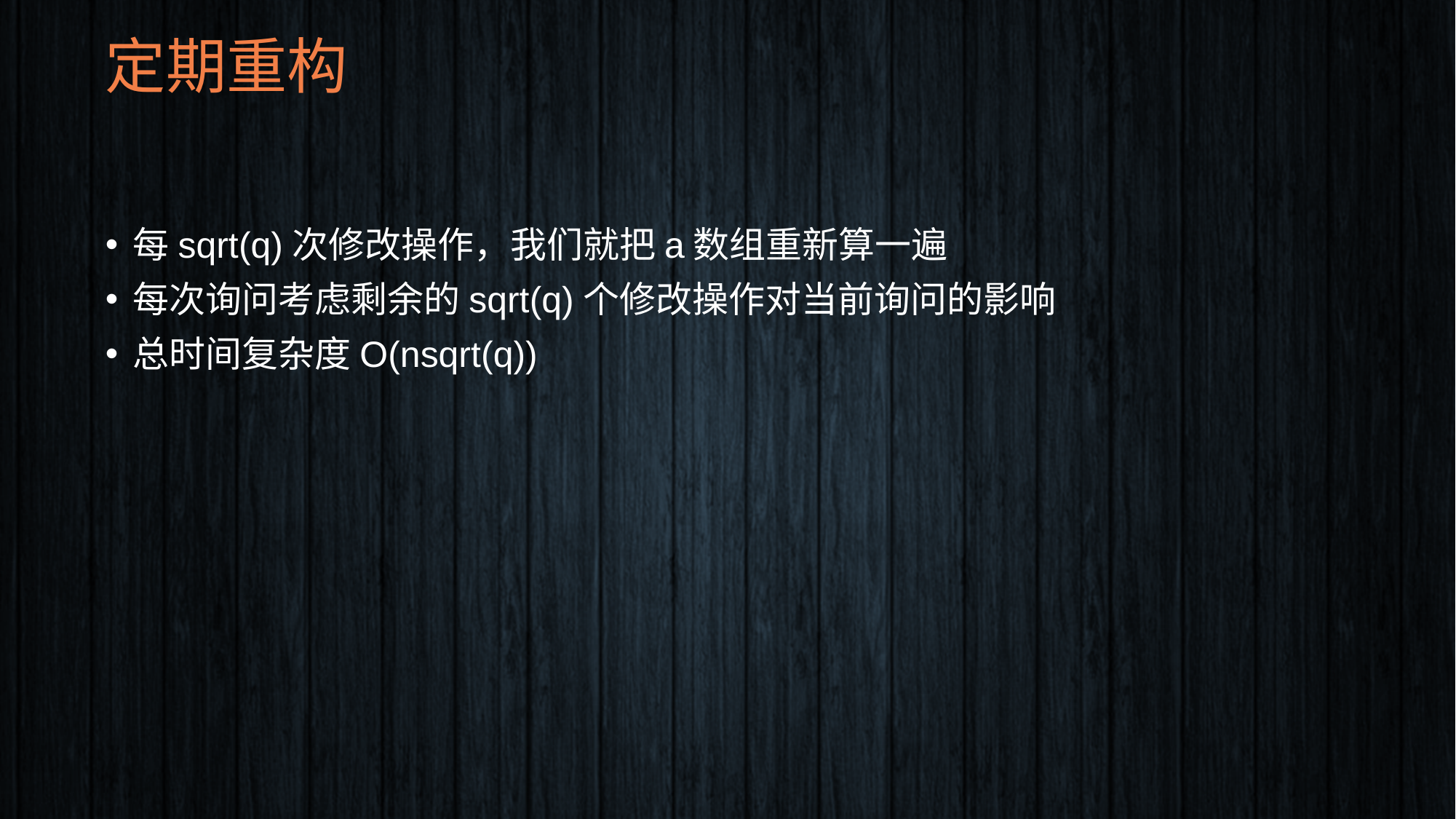

# 定期重构
每sqrt(q)次修改操作，我们就把a数组重新算一遍
每次询问考虑剩余的sqrt(q)个修改操作对当前询问的影响
总时间复杂度O(nsqrt(q))